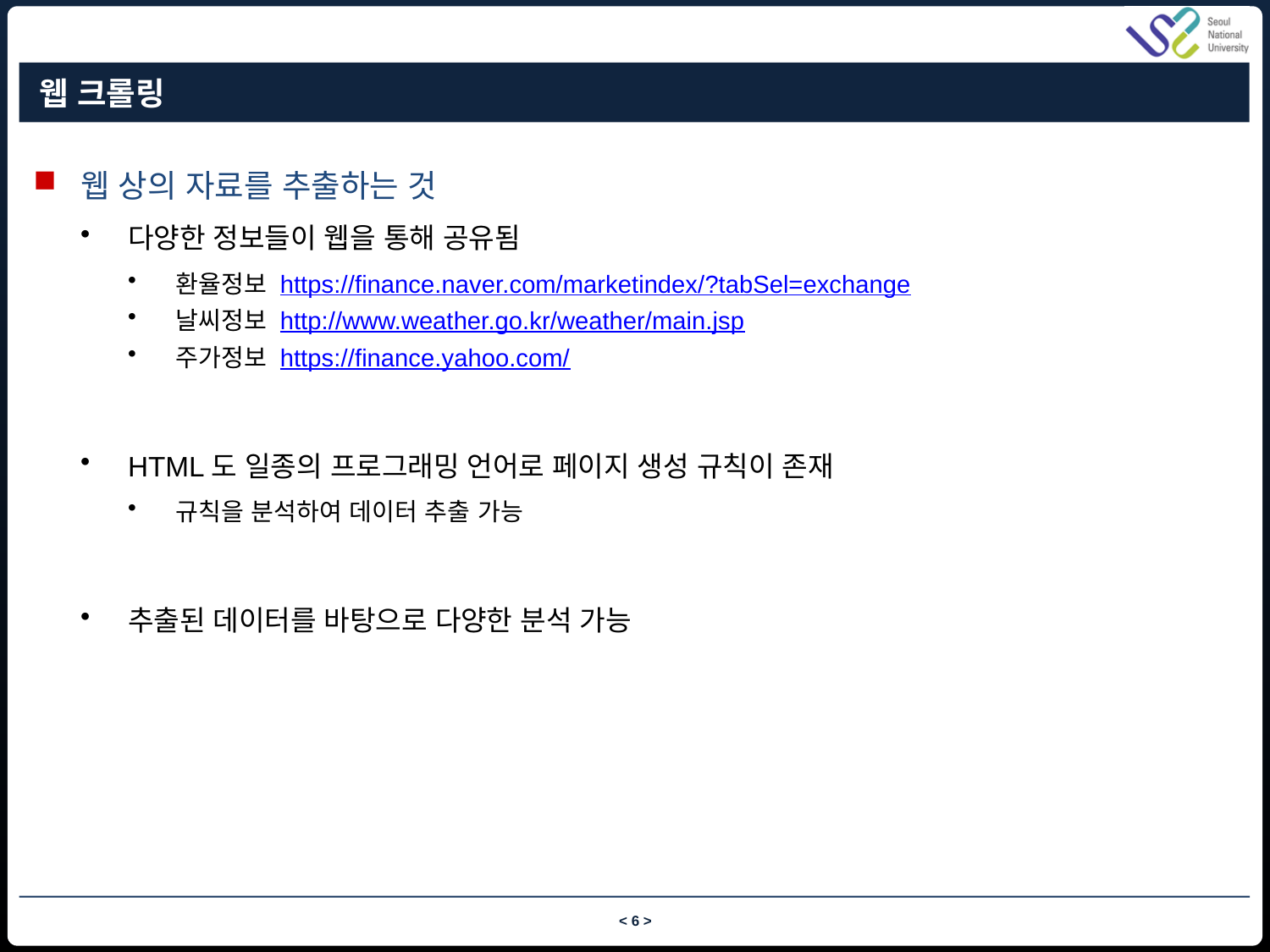

# 웹 크롤링
웹 상의 자료를 추출하는 것
다양한 정보들이 웹을 통해 공유됨
환율정보 https://finance.naver.com/marketindex/?tabSel=exchange
날씨정보 http://www.weather.go.kr/weather/main.jsp
주가정보 https://finance.yahoo.com/

HTML도 일종의 프로그래밍 언어로 페이지 생성 규칙이 존재
규칙을 분석하여 데이터 추출 가능

추출된 데이터를 바탕으로 다양한 분석 가능